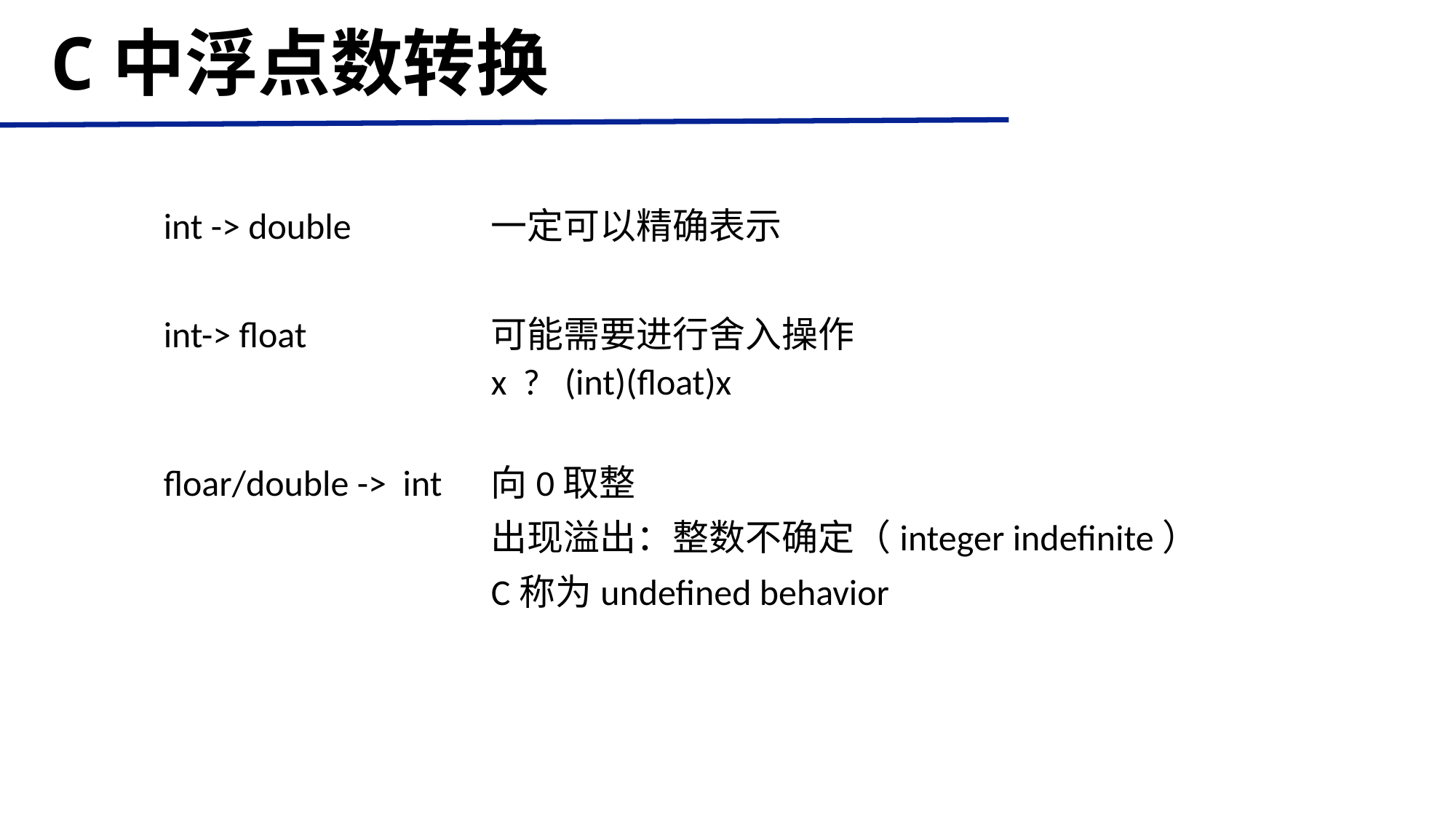

# C中浮点数转换
int -> double  		一定可以精确表示

int-> float		可能需要进行舍入操作
x  ?   (int)(float)x

floar/double ->  int 	向0取整
			出现溢出：整数不确定（integer indefinite）
			C称为undefined behavior